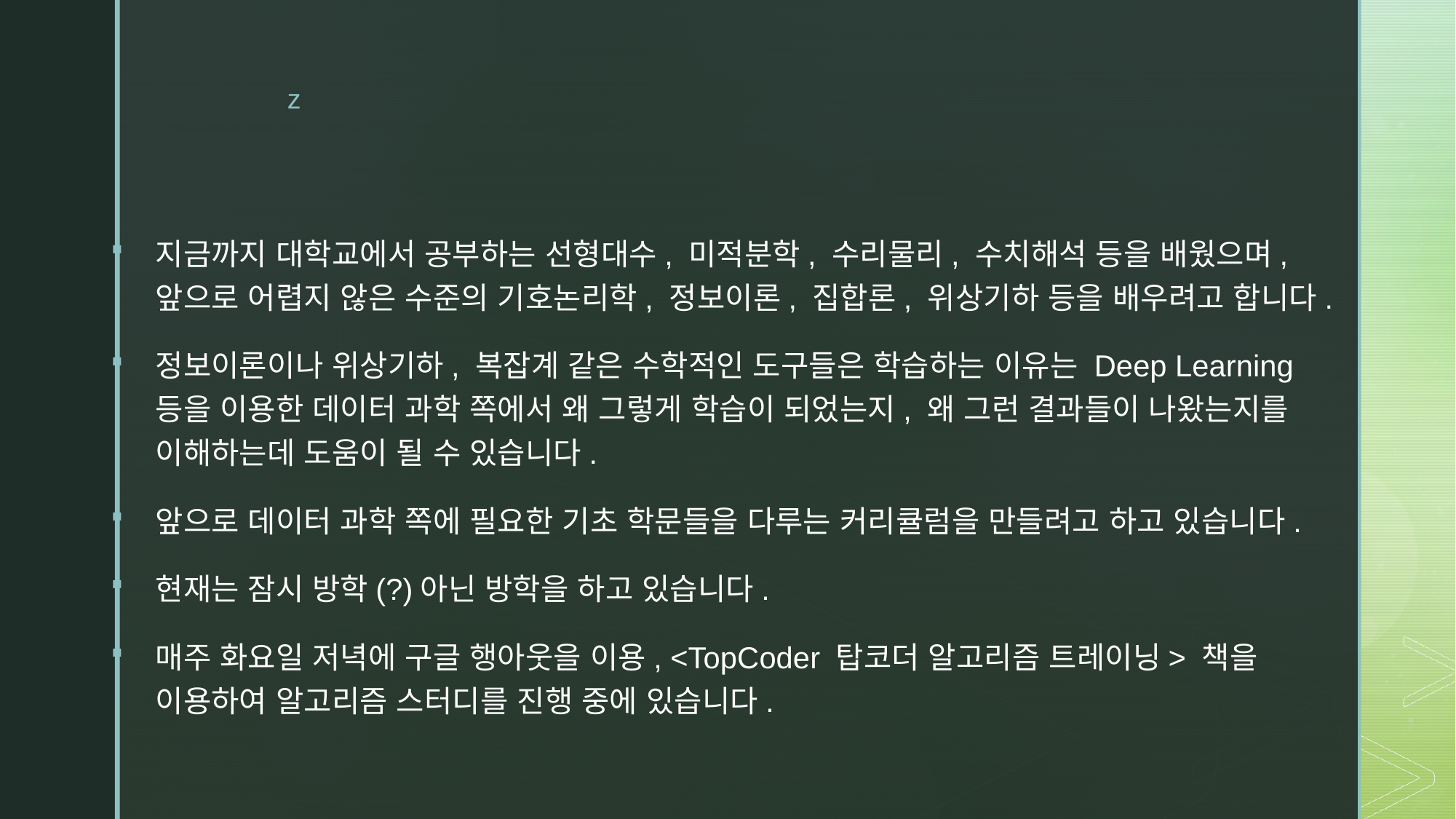

지금까지 대학교에서 공부하는 선형대수, 미적분학, 수리물리, 수치해석 등을 배웠으며, 앞으로 어렵지 않은 수준의 기호논리학, 정보이론, 집합론, 위상기하 등을 배우려고 합니다.
정보이론이나 위상기하, 복잡계 같은 수학적인 도구들은 학습하는 이유는 Deep Learning등을 이용한 데이터 과학 쪽에서 왜 그렇게 학습이 되었는지, 왜 그런 결과들이 나왔는지를 이해하는데 도움이 될 수 있습니다.
앞으로 데이터 과학 쪽에 필요한 기초 학문들을 다루는 커리큘럼을 만들려고 하고 있습니다.
현재는 잠시 방학(?)아닌 방학을 하고 있습니다.
매주 화요일 저녁에 구글 행아웃을 이용, <TopCoder 탑코더 알고리즘 트레이닝> 책을 이용하여 알고리즘 스터디를 진행 중에 있습니다.